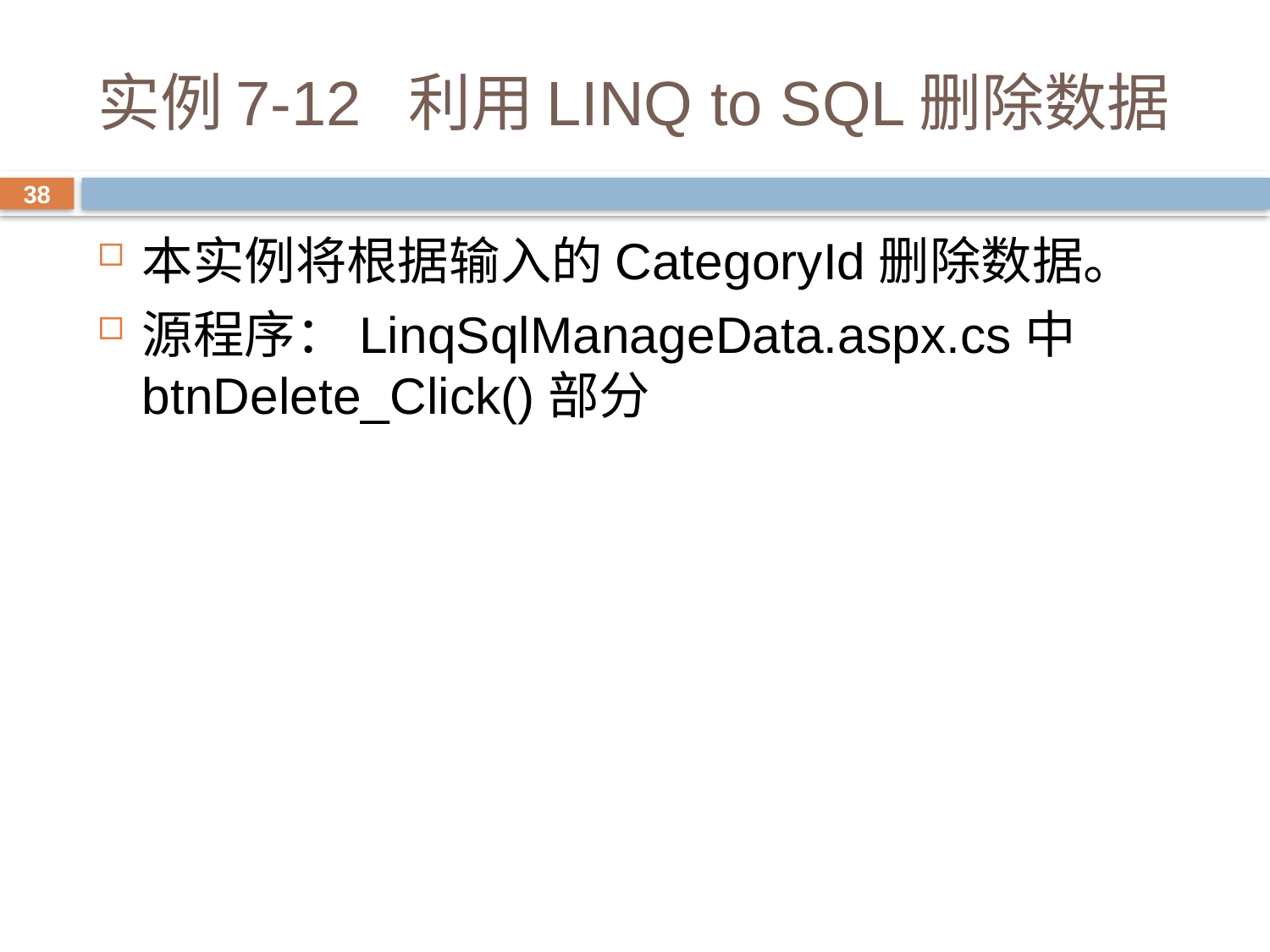

# 实例7-12  利用LINQ to SQL删除数据
38
本实例将根据输入的CategoryId删除数据。
源程序：LinqSqlManageData.aspx.cs中btnDelete_Click()部分